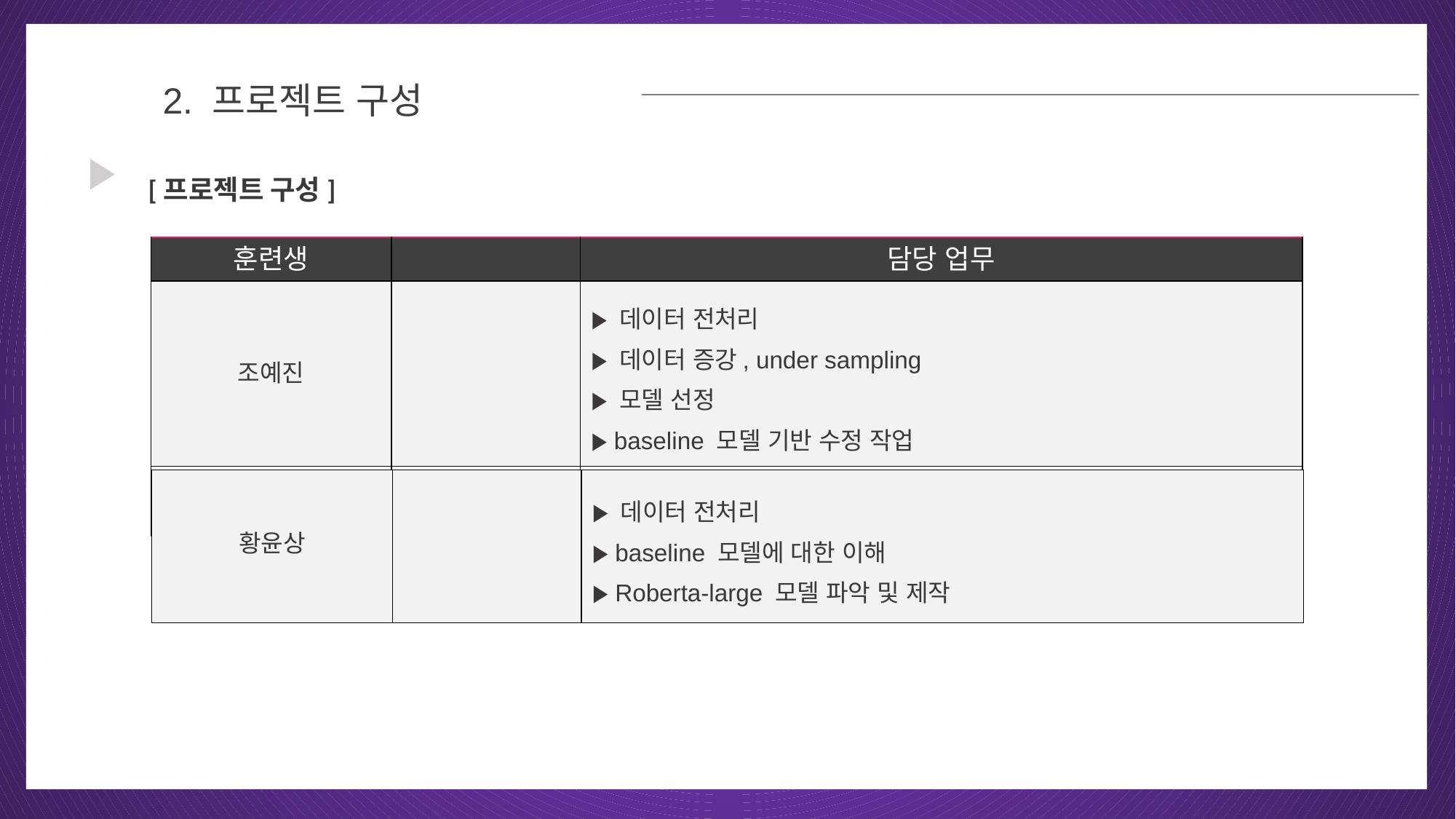

02

2. 프로젝트 구성
▶
[프로젝트 구성]
| 훈련생 |  | 담당 업무 |
| --- | --- | --- |
| 조예진 |  | ▶ 데이터 전처리 ▶ 데이터 증강, under sampling ▶ 모델 선정 ▶ baseline 모델 기반 수정 작업 |
|  |  |  |
| 황윤상 |  | ▶ 데이터 전처리 ▶ baseline 모델에 대한 이해 ▶ Roberta-large 모델 파악 및 제작 |
| --- | --- | --- |